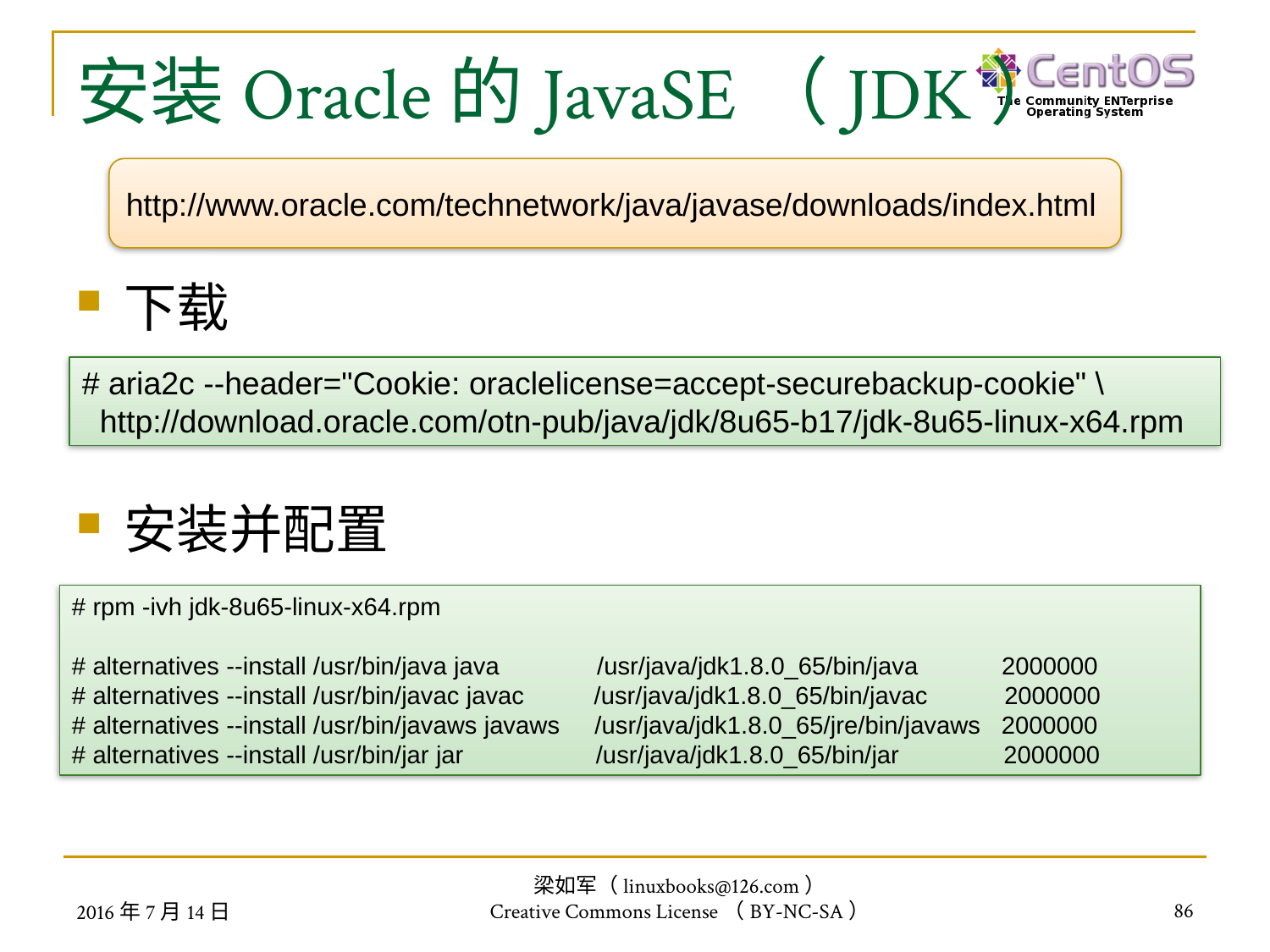

# 安装Oracle的JavaSE（JDK）
http://www.oracle.com/technetwork/java/javase/downloads/index.html
下载

安装并配置
# aria2c --header="Cookie: oraclelicense=accept-securebackup-cookie" \
  http://download.oracle.com/otn-pub/java/jdk/8u65-b17/jdk-8u65-linux-x64.rpm
# rpm -ivh jdk-8u65-linux-x64.rpm

# alternatives --install /usr/bin/java java              /usr/java/jdk1.8.0_65/bin/java            2000000
# alternatives --install /usr/bin/javac javac          /usr/java/jdk1.8.0_65/bin/javac           2000000
# alternatives --install /usr/bin/javaws javaws     /usr/java/jdk1.8.0_65/jre/bin/javaws   2000000
# alternatives --install /usr/bin/jar jar                   /usr/java/jdk1.8.0_65/bin/jar               2000000
梁如军（linuxbooks@126.com）
Creative Commons License（BY-NC-SA）
2016年7月14日
86